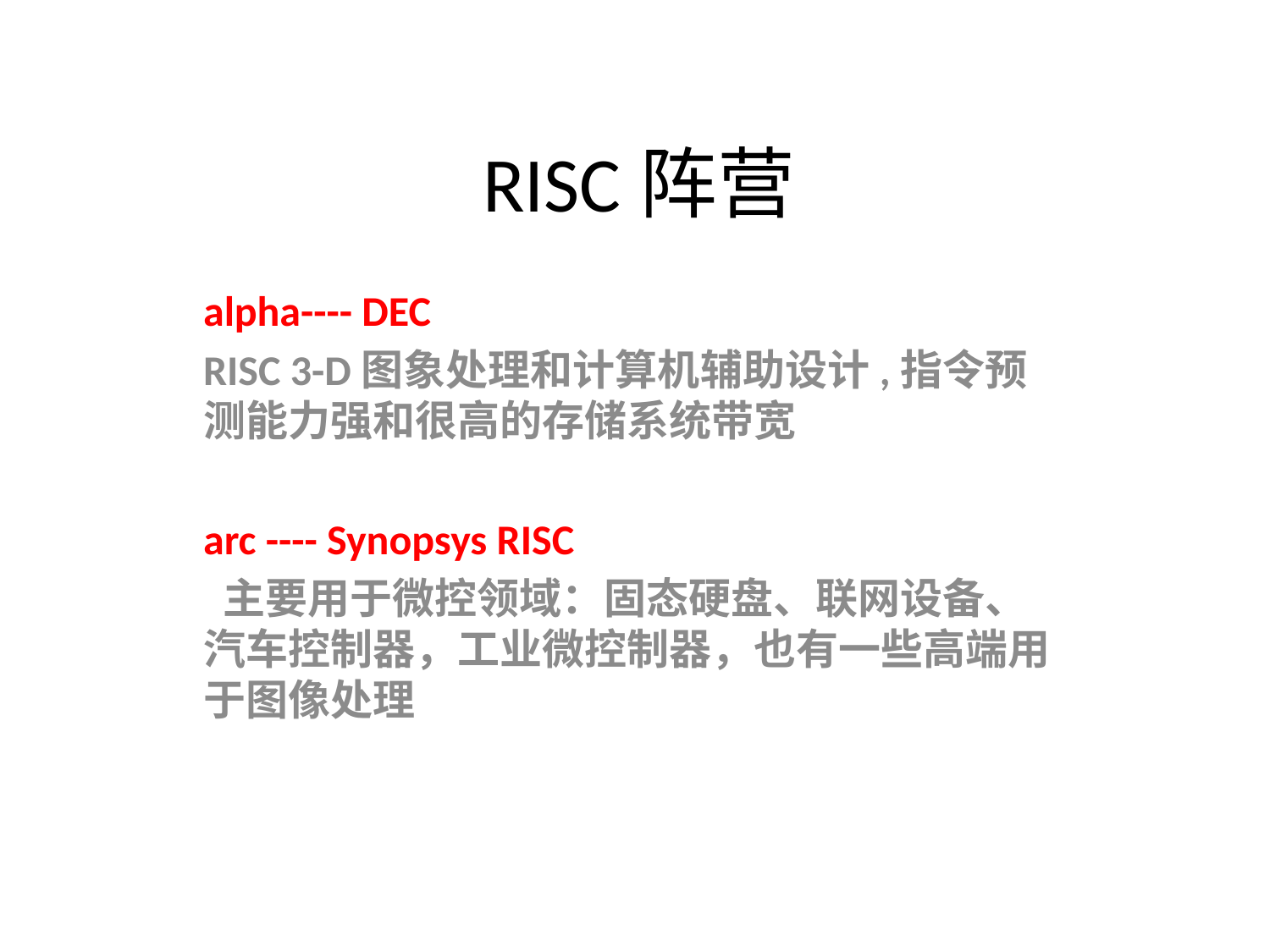

# RISC阵营
alpha---- DEC
RISC 3-D图象处理和计算机辅助设计,指令预测能力强和很高的存储系统带宽

arc ---- Synopsys RISC
 主要用于微控领域：固态硬盘、联网设备、汽车控制器，工业微控制器，也有一些高端用于图像处理